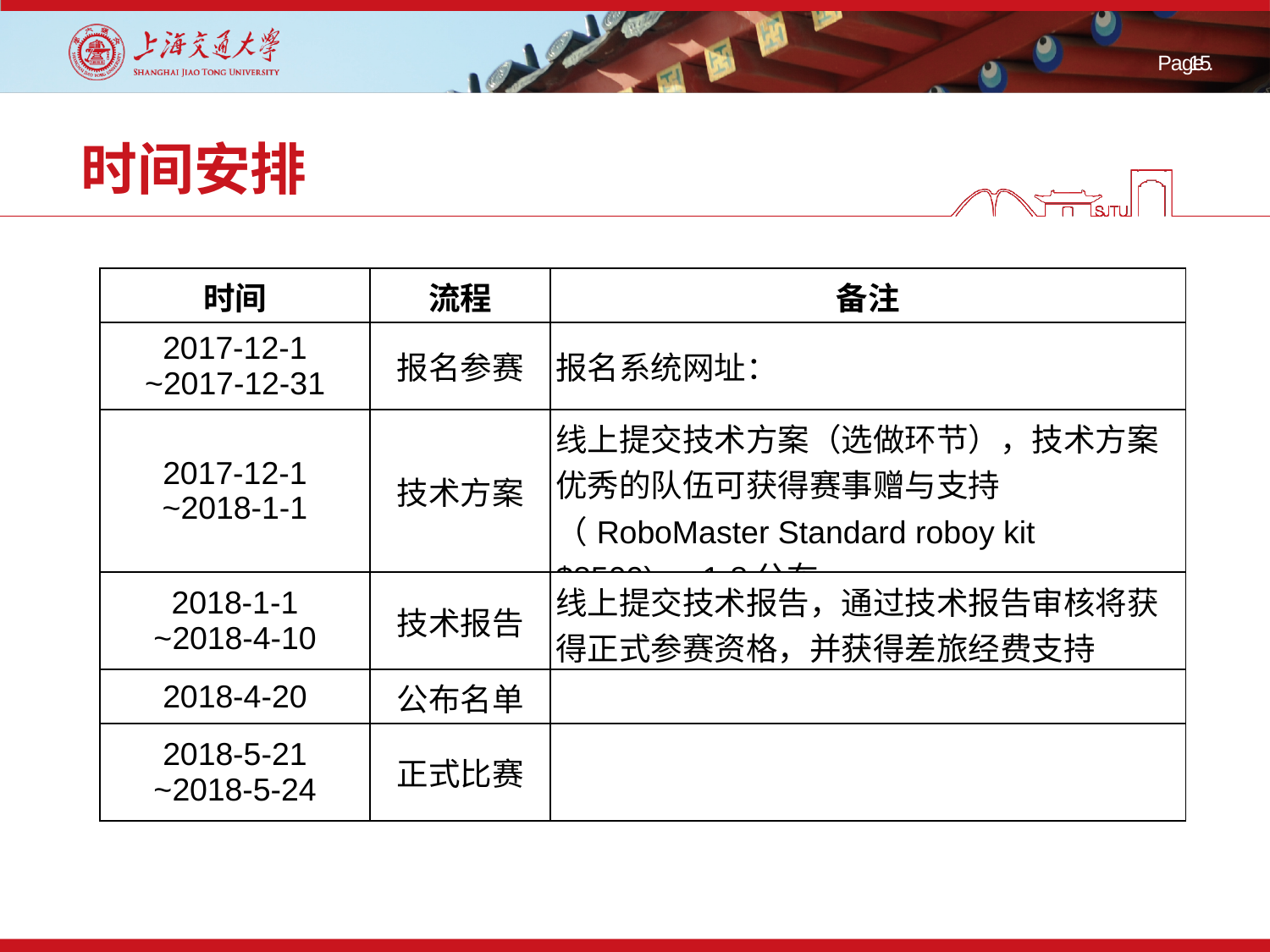

# 时间安排
| 时间 | 流程 | 备注 |
| --- | --- | --- |
| 2017-12-1 ~2017-12-31 | 报名参赛 | 报名系统网址： |
| 2017-12-1 ~2018-1-1 | 技术方案 | 线上提交技术方案（选做环节），技术方案优秀的队伍可获得赛事赠与支持（RoboMaster Standard roboy kit $8500)，1-8公布 |
| 2018-1-1 ~2018-4-10 | 技术报告 | 线上提交技术报告，通过技术报告审核将获得正式参赛资格，并获得差旅经费支持 |
| 2018-4-20 | 公布名单 |  |
| 2018-5-21 ~2018-5-24 | 正式比赛 |  |